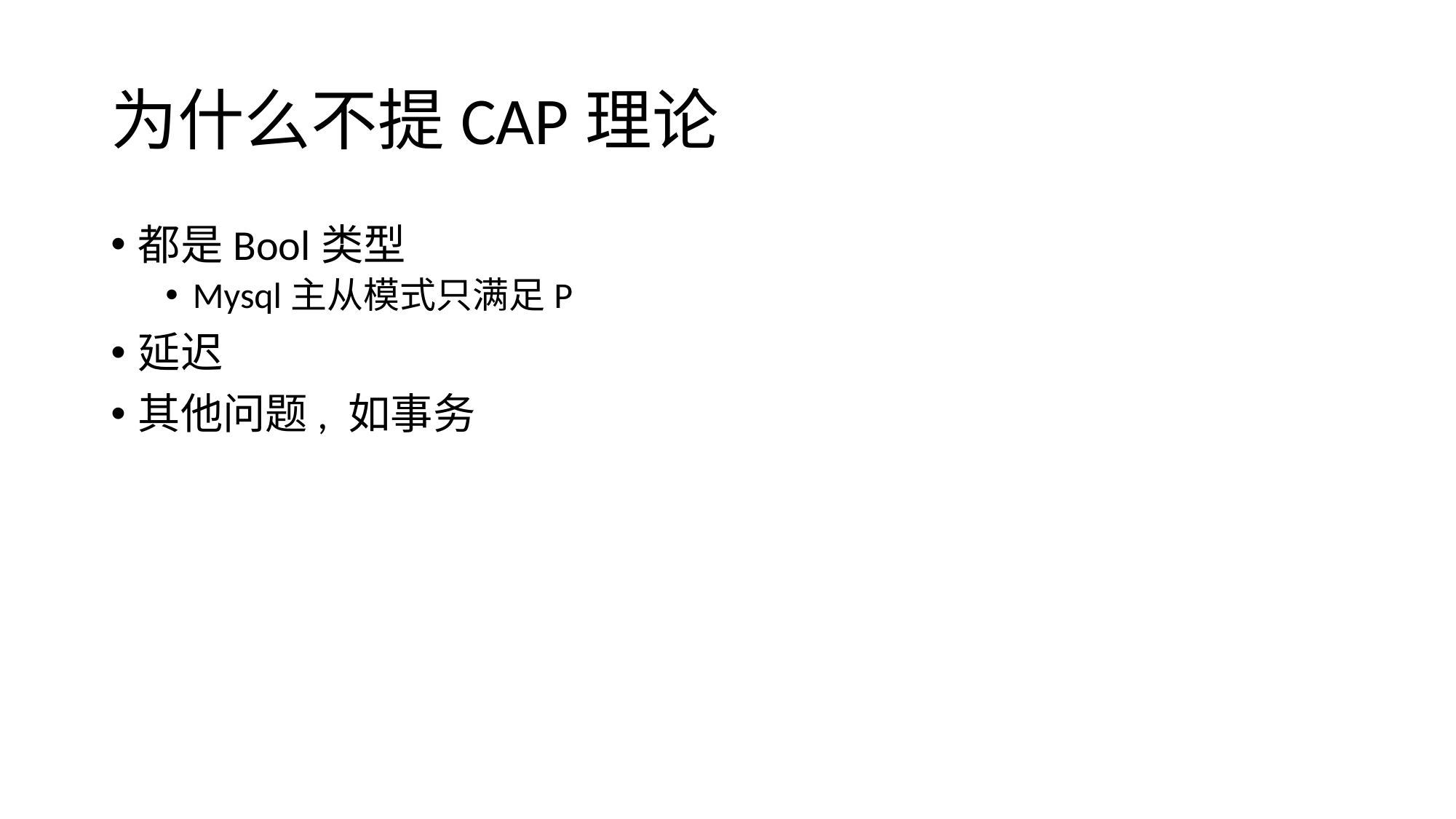

# 为什么不提CAP理论
都是Bool类型
Mysql主从模式只满足P
延迟
其他问题, 如事务